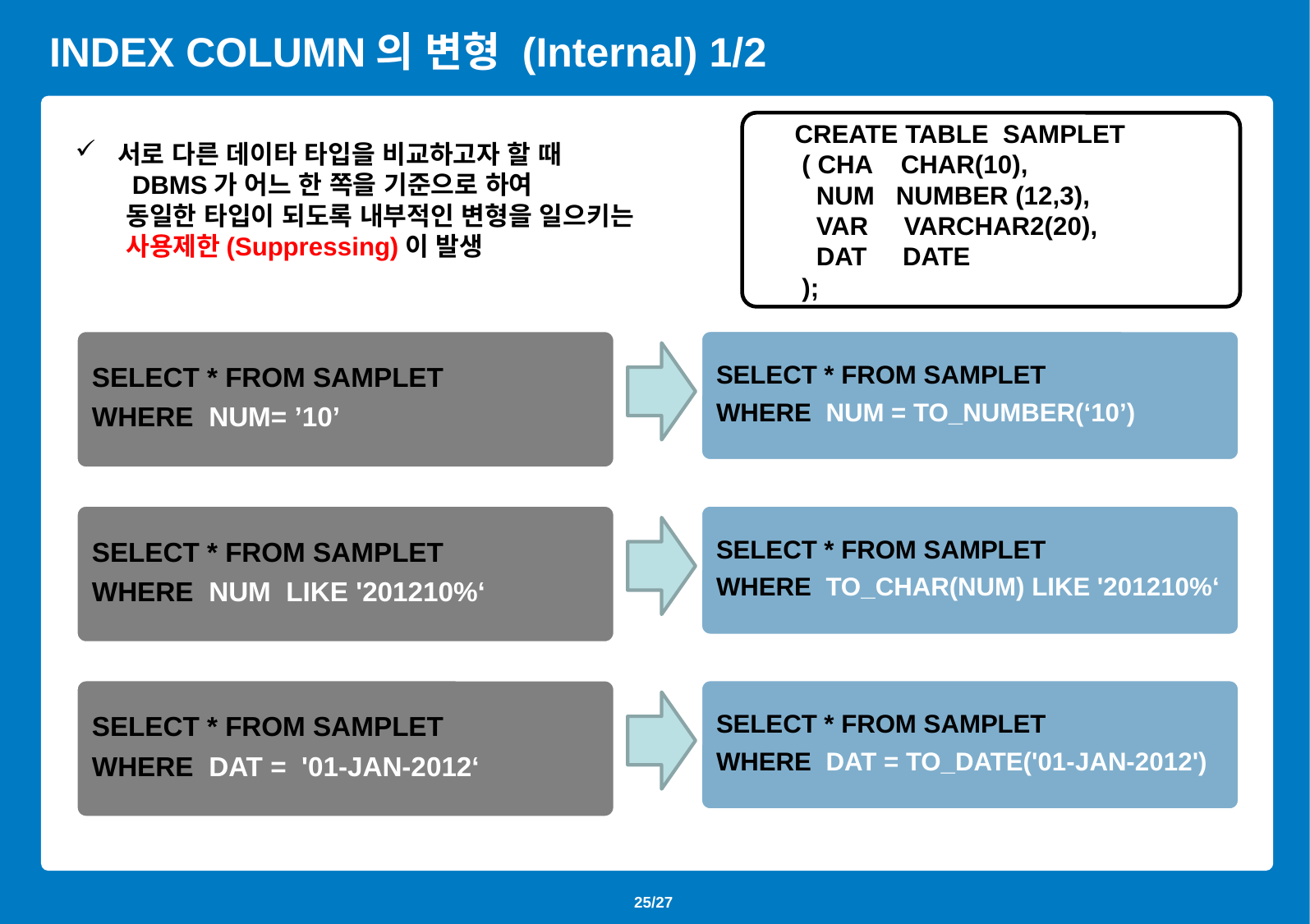

# INDEX COLUMN의 변형 (Internal) 1/2
     CREATE TABLE  SAMPLET
      ( CHA    CHAR(10),
        NUM   NUMBER (12,3),
        VAR     VARCHAR2(20),
        DAT     DATE
      );
 서로 다른 데이타 타입을 비교하고자 할 때
   DBMS가 어느 한 쪽을 기준으로 하여
   동일한 타입이 되도록 내부적인 변형을 일으키는
   사용제한(Suppressing)이 발생
SELECT * FROM SAMPLET
WHERE  NUM= ’10’
SELECT * FROM SAMPLET
WHERE  NUM = TO_NUMBER(‘10’)

SELECT * FROM SAMPLET
WHERE  NUM  LIKE '201210%‘
SELECT * FROM SAMPLET
WHERE  TO_CHAR(NUM) LIKE '201210%‘

SELECT * FROM SAMPLET
WHERE  DAT =  '01-JAN-2012‘
SELECT * FROM SAMPLET
WHERE  DAT = TO_DATE('01-JAN-2012')